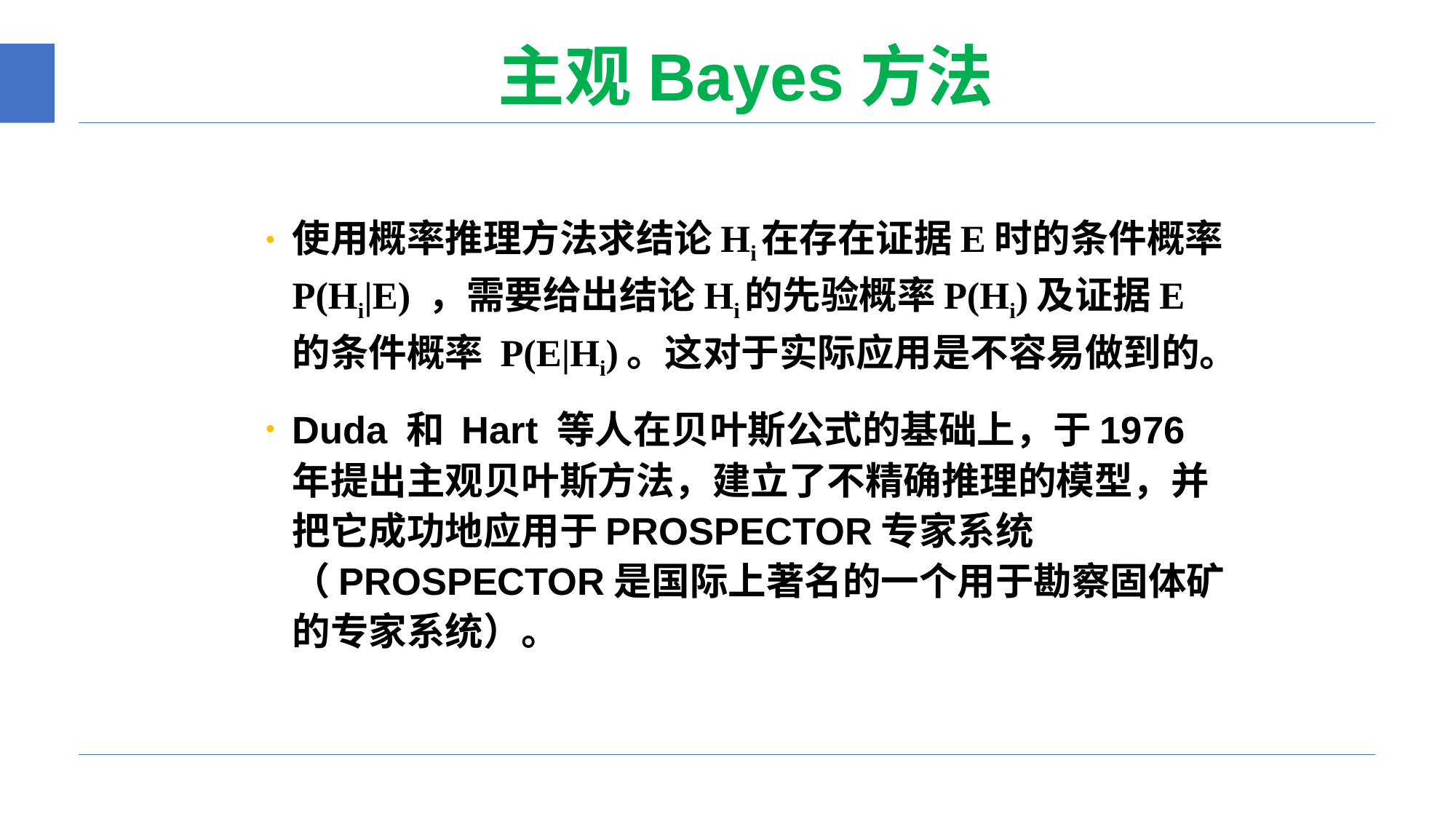

# 主观Bayes方法
使用概率推理方法求结论Hi在存在证据E时的条件概率P(Hi|E) ，需要给出结论Hi的先验概率P(Hi)及证据E的条件概率 P(E|Hi)。这对于实际应用是不容易做到的。
Duda 和 Hart 等人在贝叶斯公式的基础上，于1976年提出主观贝叶斯方法，建立了不精确推理的模型，并把它成功地应用于PROSPECTOR专家系统（PROSPECTOR是国际上著名的一个用于勘察固体矿的专家系统）。